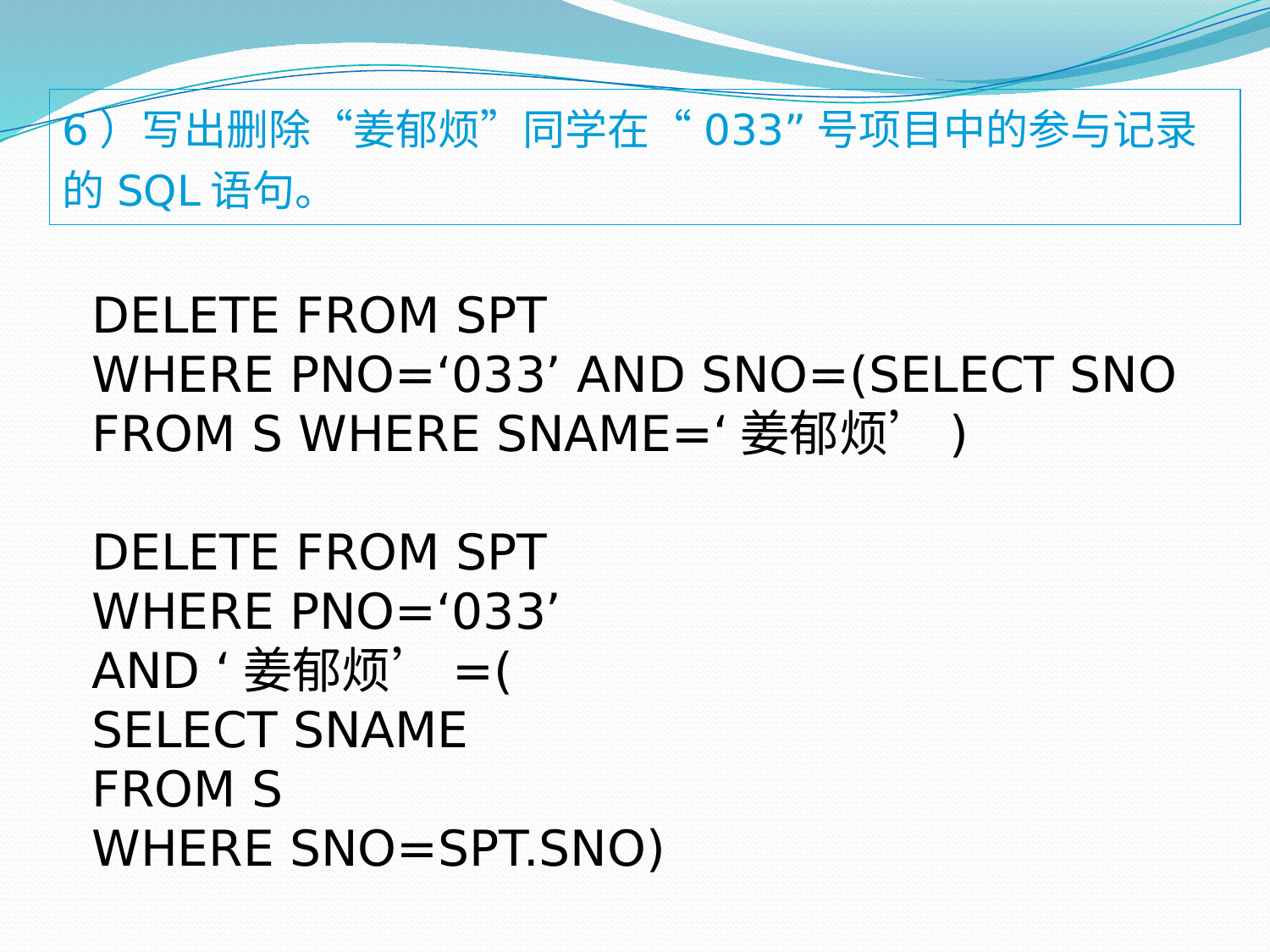

| 6）写出删除“姜郁烦”同学在“033”号项目中的参与记录的SQL语句。 |
| --- |
DELETE FROM SPT
WHERE PNO=‘033’ AND SNO=(SELECT SNO FROM S WHERE SNAME=‘姜郁烦’)

DELETE FROM SPT
WHERE PNO=‘033’
AND ‘姜郁烦’=(
SELECT SNAME
FROM S
WHERE SNO=SPT.SNO)